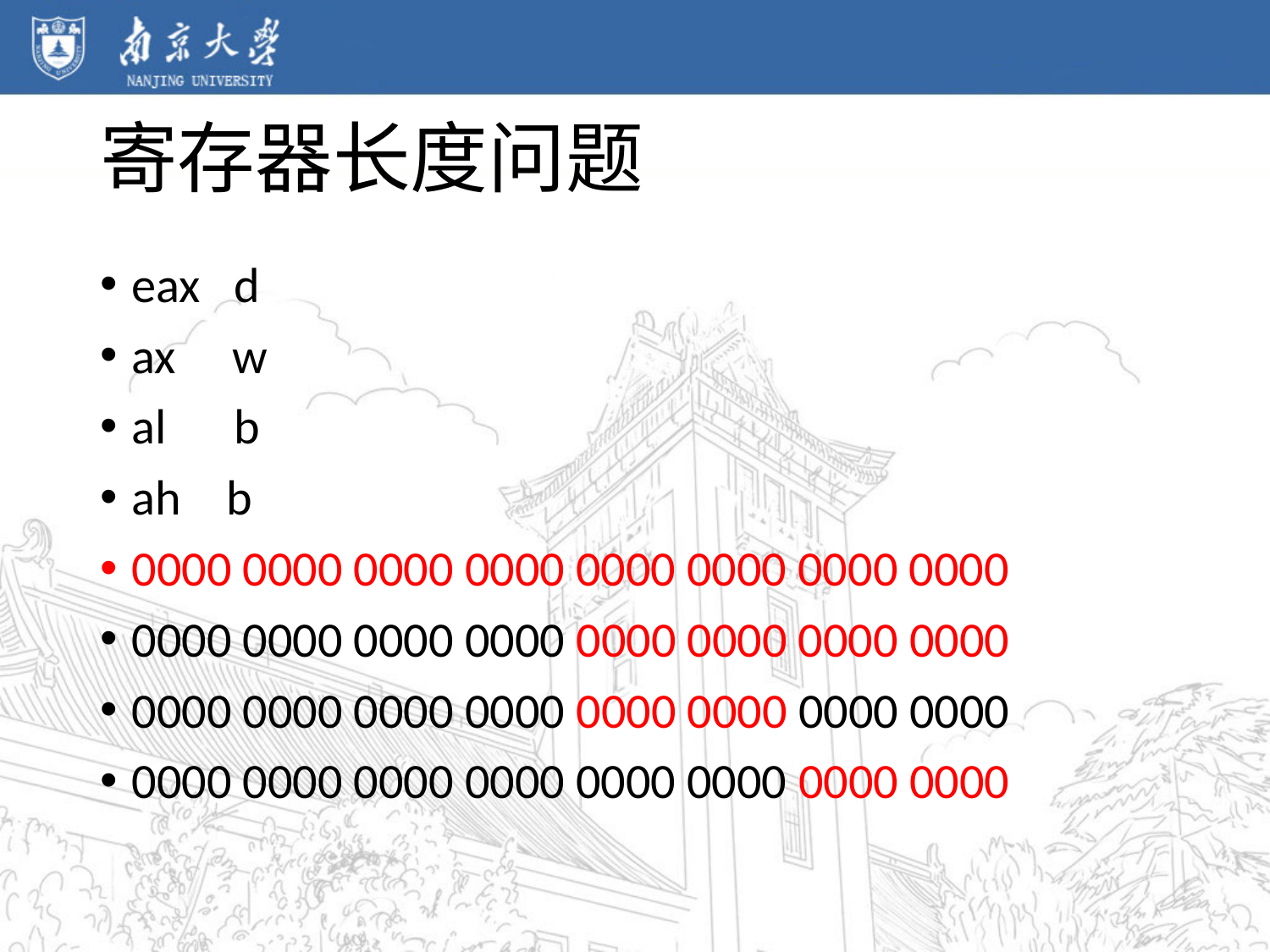

# 寄存器长度问题
eax   d
ax     w
al      b
ah    b
0000 0000 0000 0000 0000 0000 0000 0000
0000 0000 0000 0000 0000 0000 0000 0000
0000 0000 0000 0000 0000 0000 0000 0000
0000 0000 0000 0000 0000 0000 0000 0000